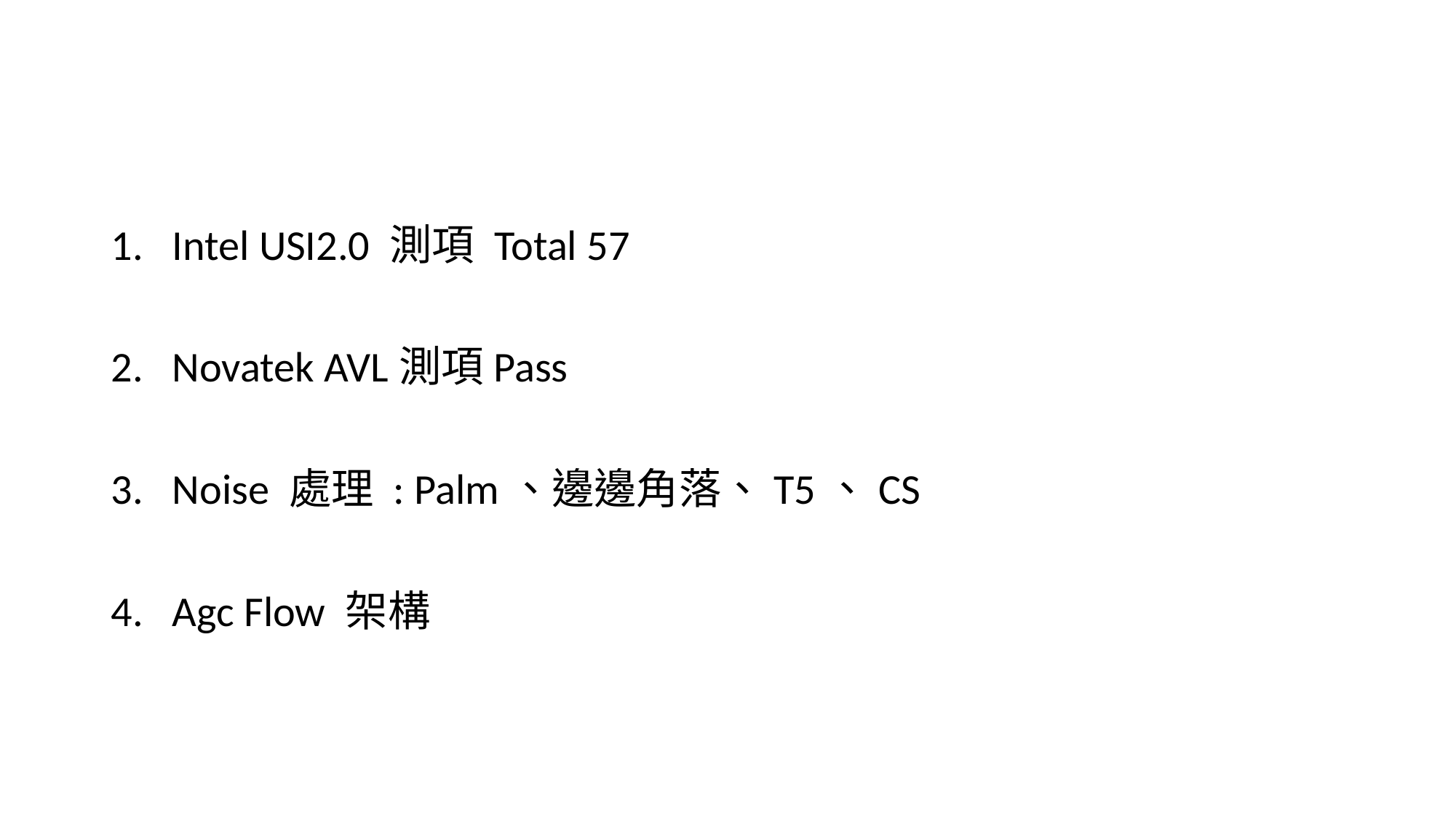

#
Intel USI2.0 測項 Total 57

Novatek AVL測項Pass

Noise 處理 : Palm、邊邊角落、T5、CS

Agc Flow 架構